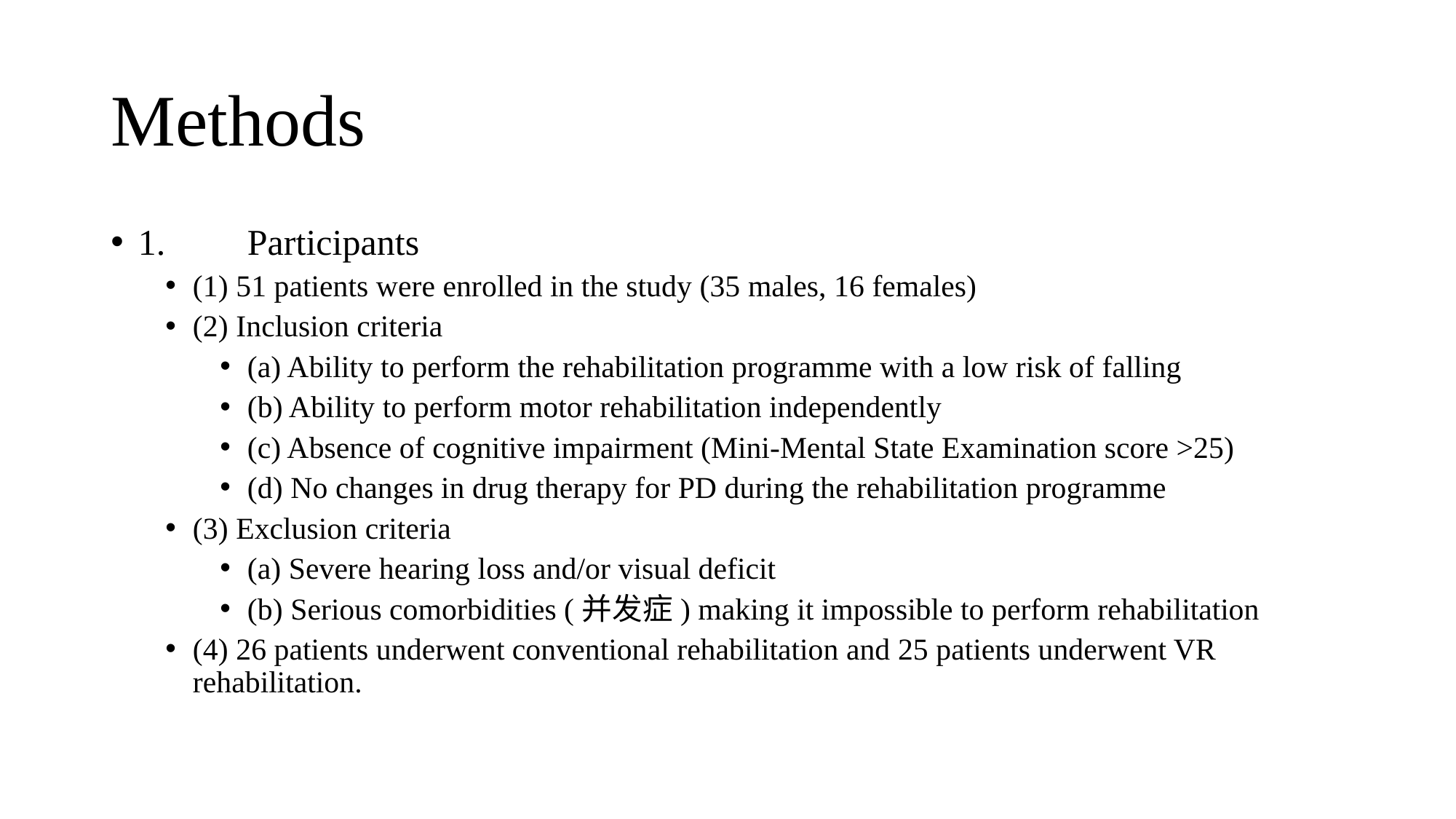

# Methods
1.	Participants
(1) 51 patients were enrolled in the study (35 males, 16 females)
(2) Inclusion criteria
(a) Ability to perform the rehabilitation programme with a low risk of falling
(b) Ability to perform motor rehabilitation independently
(c) Absence of cognitive impairment (Mini-Mental State Examination score >25)
(d) No changes in drug therapy for PD during the rehabilitation programme
(3) Exclusion criteria
(a) Severe hearing loss and/or visual deficit
(b) Serious comorbidities (并发症) making it impossible to perform rehabilitation
(4) 26 patients underwent conventional rehabilitation and 25 patients underwent VR rehabilitation.